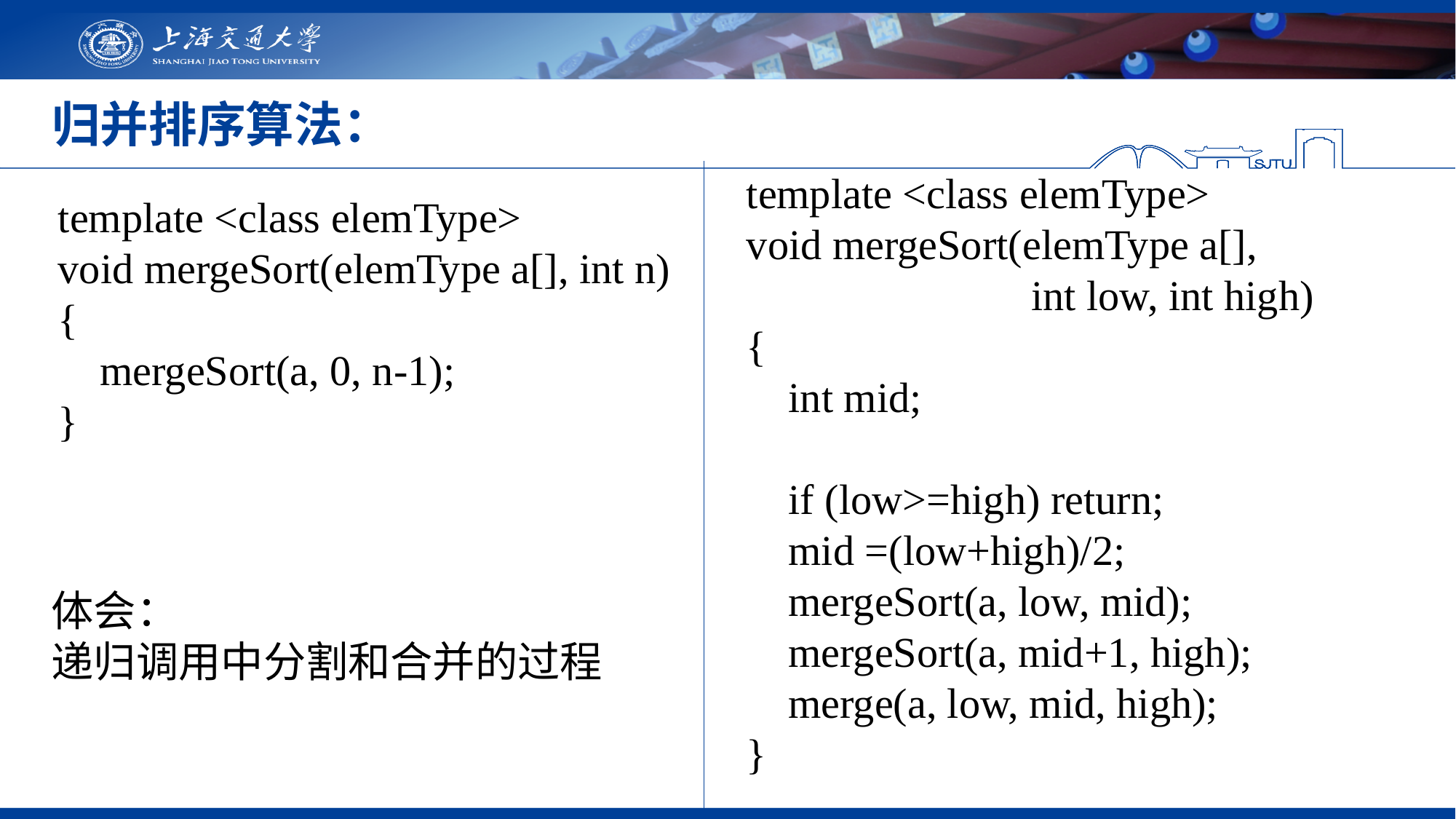

# 归并排序算法：
template <class elemType>
void mergeSort(elemType a[],
                           int low, int high)
{
    int mid;

    if (low>=high) return;
    mid =(low+high)/2;
    mergeSort(a, low, mid);
    mergeSort(a, mid+1, high);
    merge(a, low, mid, high);
}
template <class elemType>
void mergeSort(elemType a[], int n)
{
    mergeSort(a, 0, n-1);
}
体会：
递归调用中分割和合并的过程